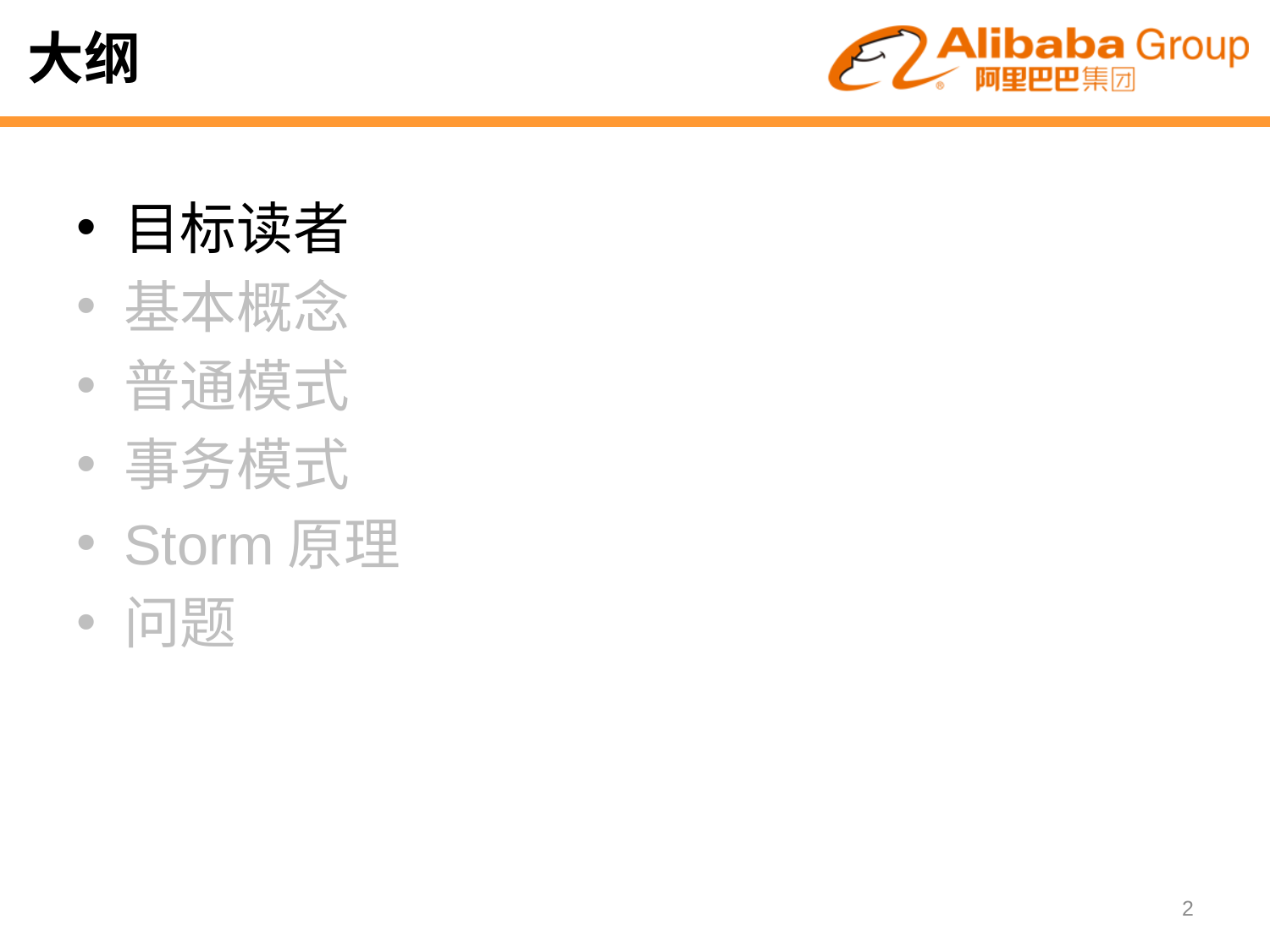

# 大纲
目标读者
基本概念
普通模式
事务模式
Storm原理
问题

2